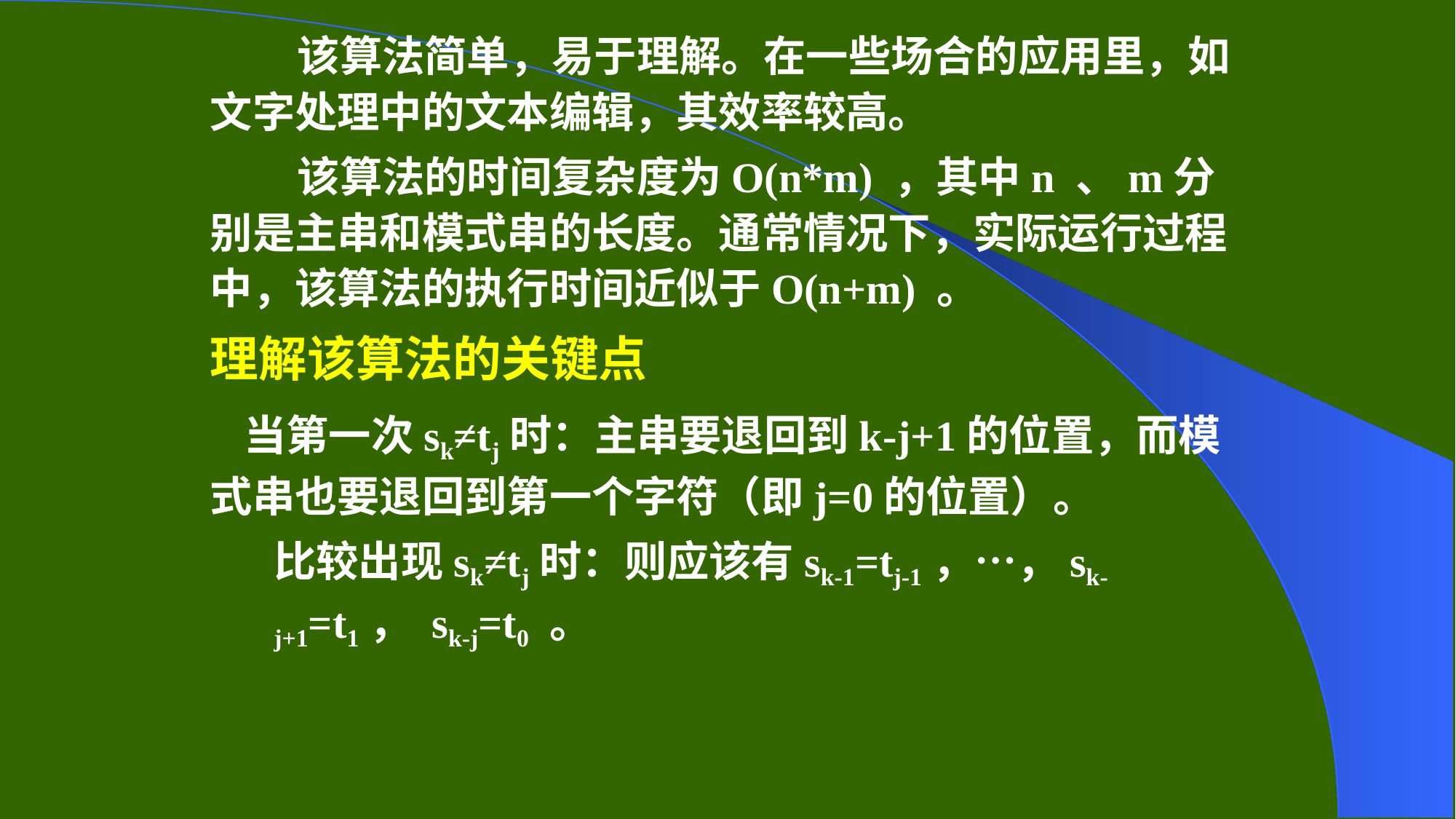

该算法简单，易于理解。在一些场合的应用里，如文字处理中的文本编辑，其效率较高。
        该算法的时间复杂度为O(n*m) ，其中n 、m分别是主串和模式串的长度。通常情况下，实际运行过程中，该算法的执行时间近似于O(n+m) 。
理解该算法的关键点
  当第一次sk≠tj时：主串要退回到k-j+1的位置，而模式串也要退回到第一个字符（即j=0的位置）。
比较出现sk≠tj时：则应该有sk-1=tj-1，…，sk-j+1=t1， sk-j=t0 。